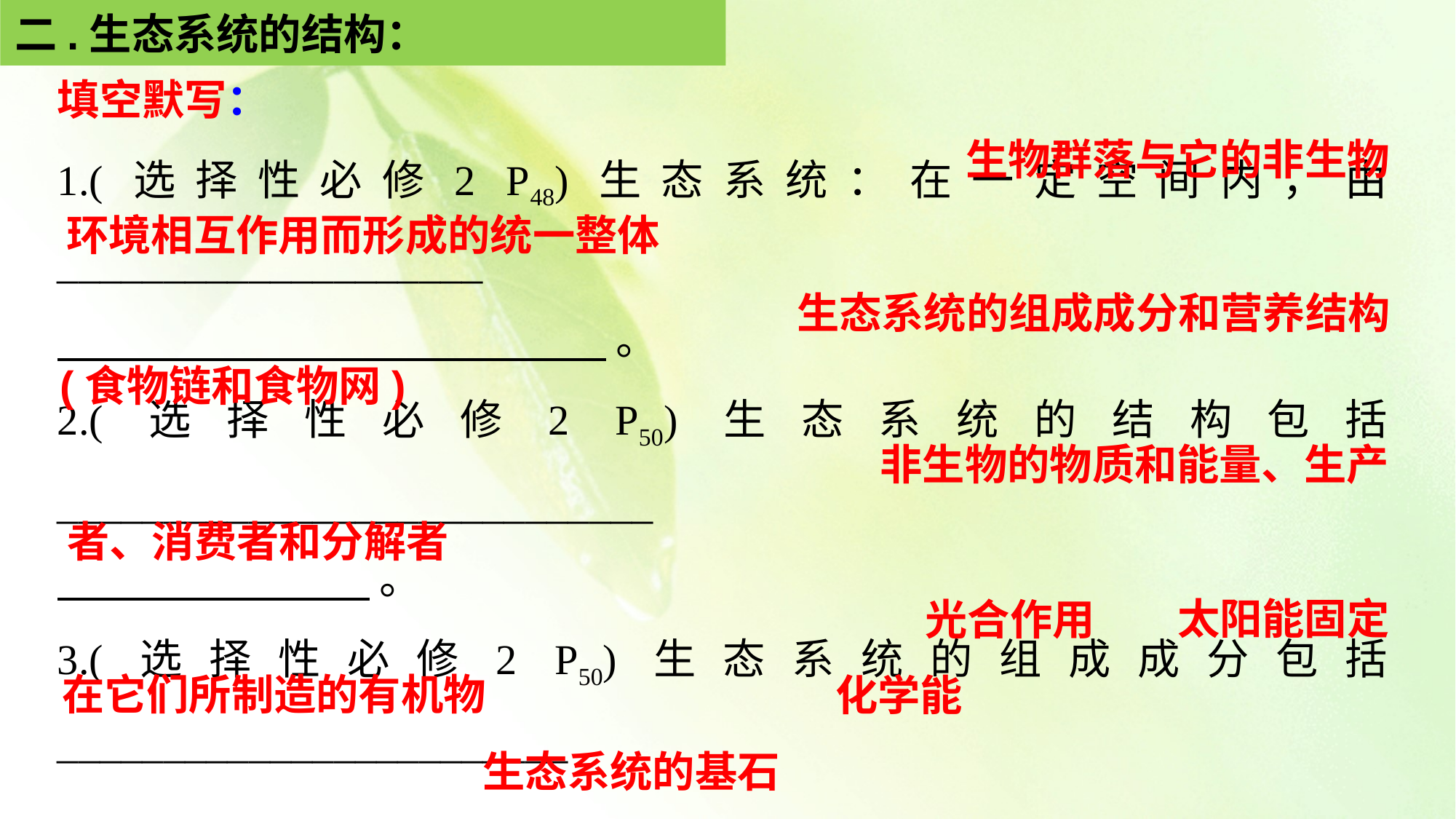

二.生态系统的结构：
填空默写：
1.(选择性必修2 P48)生态系统：在一定空间内，由____________________
                                                          。
2.(选择性必修2 P50)生态系统的结构包括____________________________
                                 。
3.(选择性必修2 P50)生态系统的组成成分包括________________________
                                      。
4.(选择性必修2 P50)在生态系统中，生产者通过　　　　，将__________
　　　　　　　　　　中，太阳能转化为　　　，从而可以被生物利用，因此，生产者可以说是　　　　　　　。
生物群落与它的非生物
环境相互作用而形成的统一整体
生态系统的组成成分和营养结构
(食物链和食物网)
非生物的物质和能量、生产
者、消费者和分解者
太阳能固定
光合作用
在它们所制造的有机物
化学能
生态系统的基石